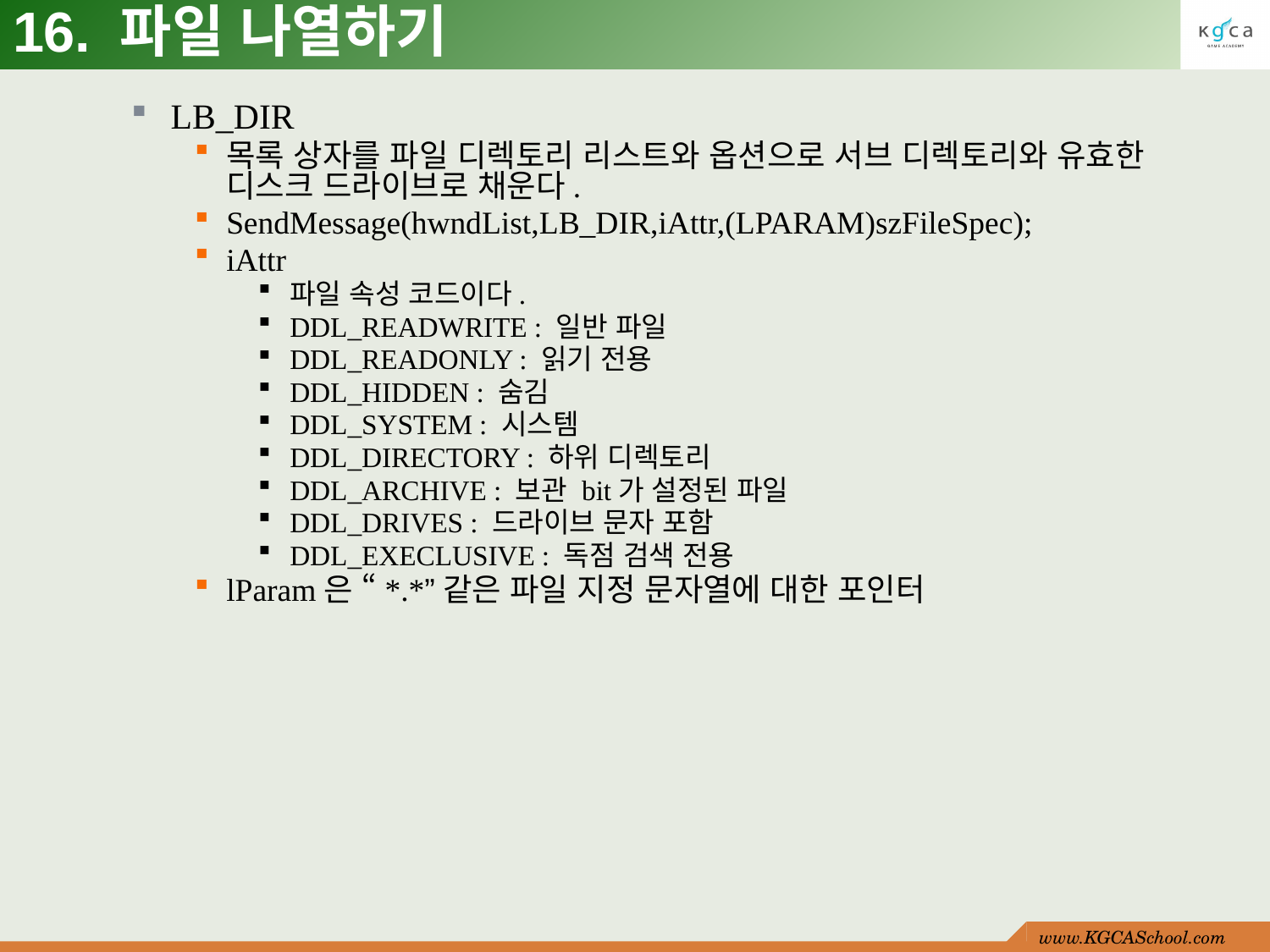

# 16. 파일 나열하기
LB_DIR
목록 상자를 파일 디렉토리 리스트와 옵션으로 서브 디렉토리와 유효한 디스크 드라이브로 채운다.
SendMessage(hwndList,LB_DIR,iAttr,(LPARAM)szFileSpec);
iAttr
파일 속성 코드이다.
DDL_READWRITE : 일반 파일
DDL_READONLY : 읽기 전용
DDL_HIDDEN : 숨김
DDL_SYSTEM : 시스템
DDL_DIRECTORY : 하위 디렉토리
DDL_ARCHIVE : 보관 bit가 설정된 파일
DDL_DRIVES : 드라이브 문자 포함
DDL_EXECLUSIVE : 독점 검색 전용
lParam은 “*.*”같은 파일 지정 문자열에 대한 포인터